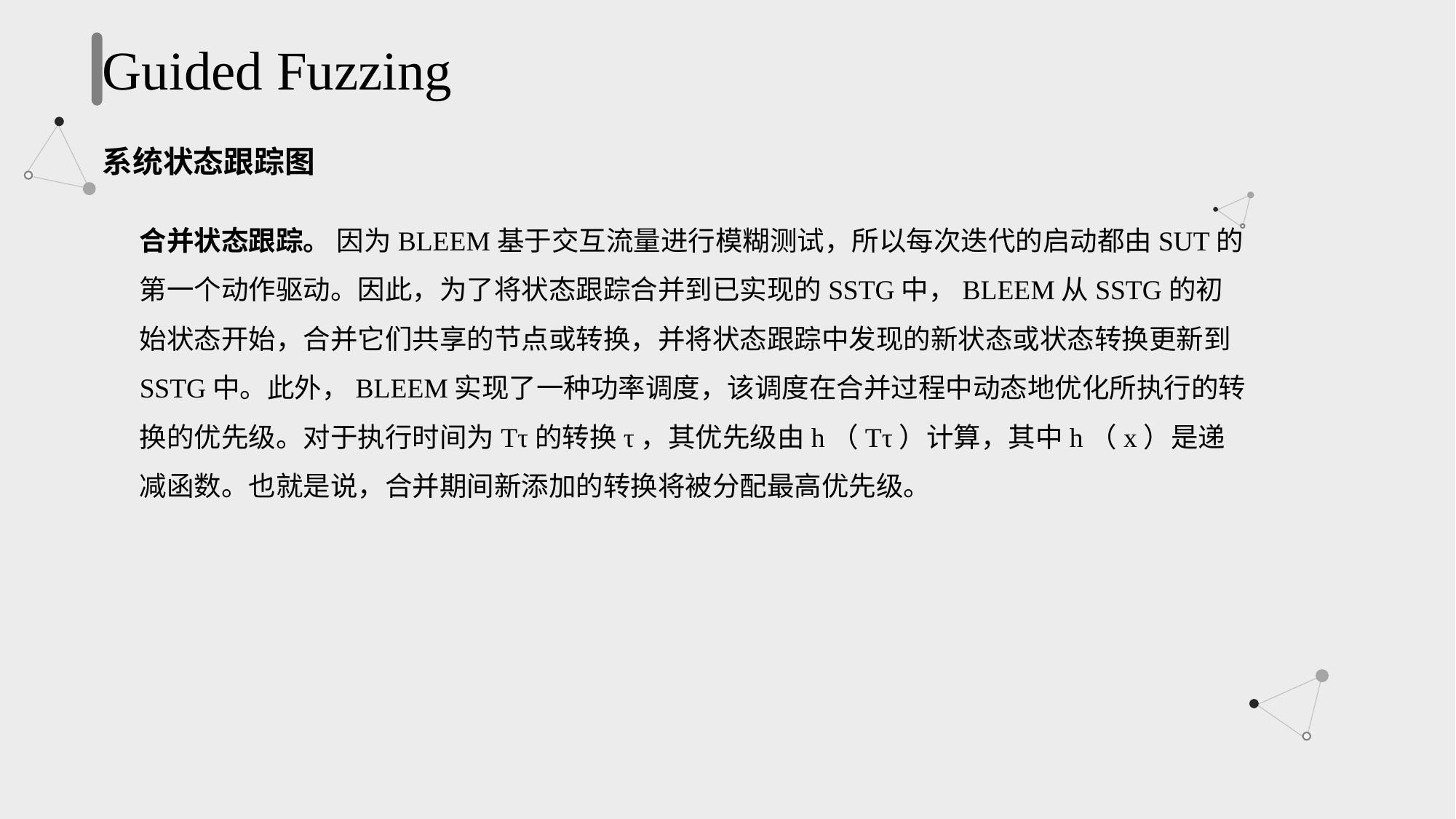

Guided Fuzzing

系统状态跟踪图

合并状态跟踪。 因为BLEEM基于交互流量进行模糊测试，所以每次迭代的启动都由SUT的第一个动作驱动。因此，为了将状态跟踪合并到已实现的SSTG中，BLEEM从SSTG的初始状态开始，合并它们共享的节点或转换，并将状态跟踪中发现的新状态或状态转换更新到SSTG中。此外，BLEEM实现了一种功率调度，该调度在合并过程中动态地优化所执行的转换的优先级。对于执行时间为Tτ的转换τ，其优先级由h（Tτ）计算，其中h（x）是递减函数。也就是说，合并期间新添加的转换将被分配最高优先级。